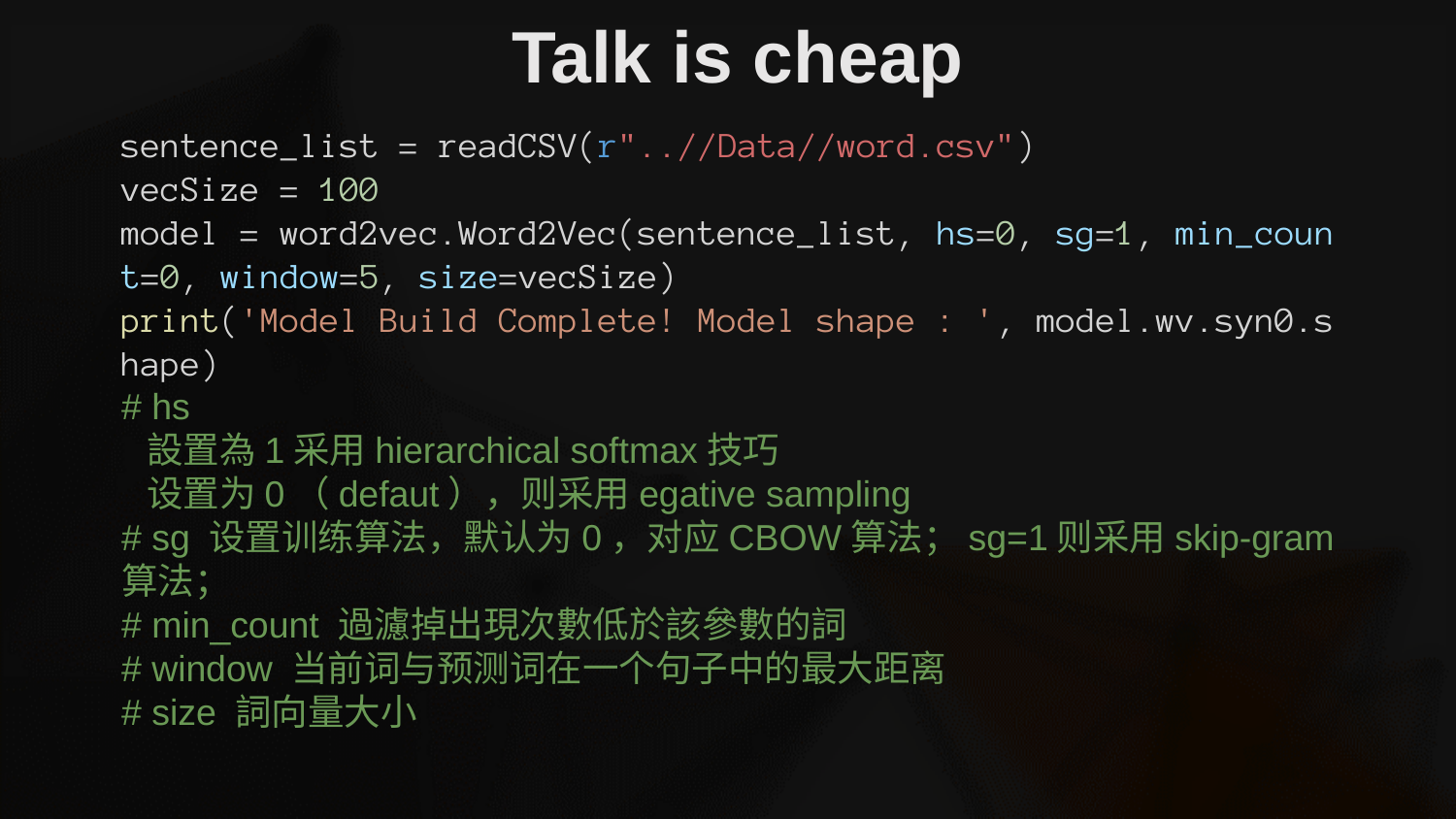

Talk is cheap
sentence_list = readCSV(r"..//Data//word.csv")
vecSize = 100
model = word2vec.Word2Vec(sentence_list, hs=0, sg=1, min_count=0, window=5, size=vecSize)
print('Model Build Complete! Model shape : ', model.wv.syn0.shape)
# hs
  設置為1采用hierarchical softmax技巧
  设置为0（defaut），则采用egative sampling
# sg 设置训练算法，默认为0，对应CBOW算法；sg=1则采用skip-gram算法；
# min_count 過濾掉出現次數低於該參數的詞
# window 当前词与预测词在一个句子中的最大距离
# size 詞向量大小